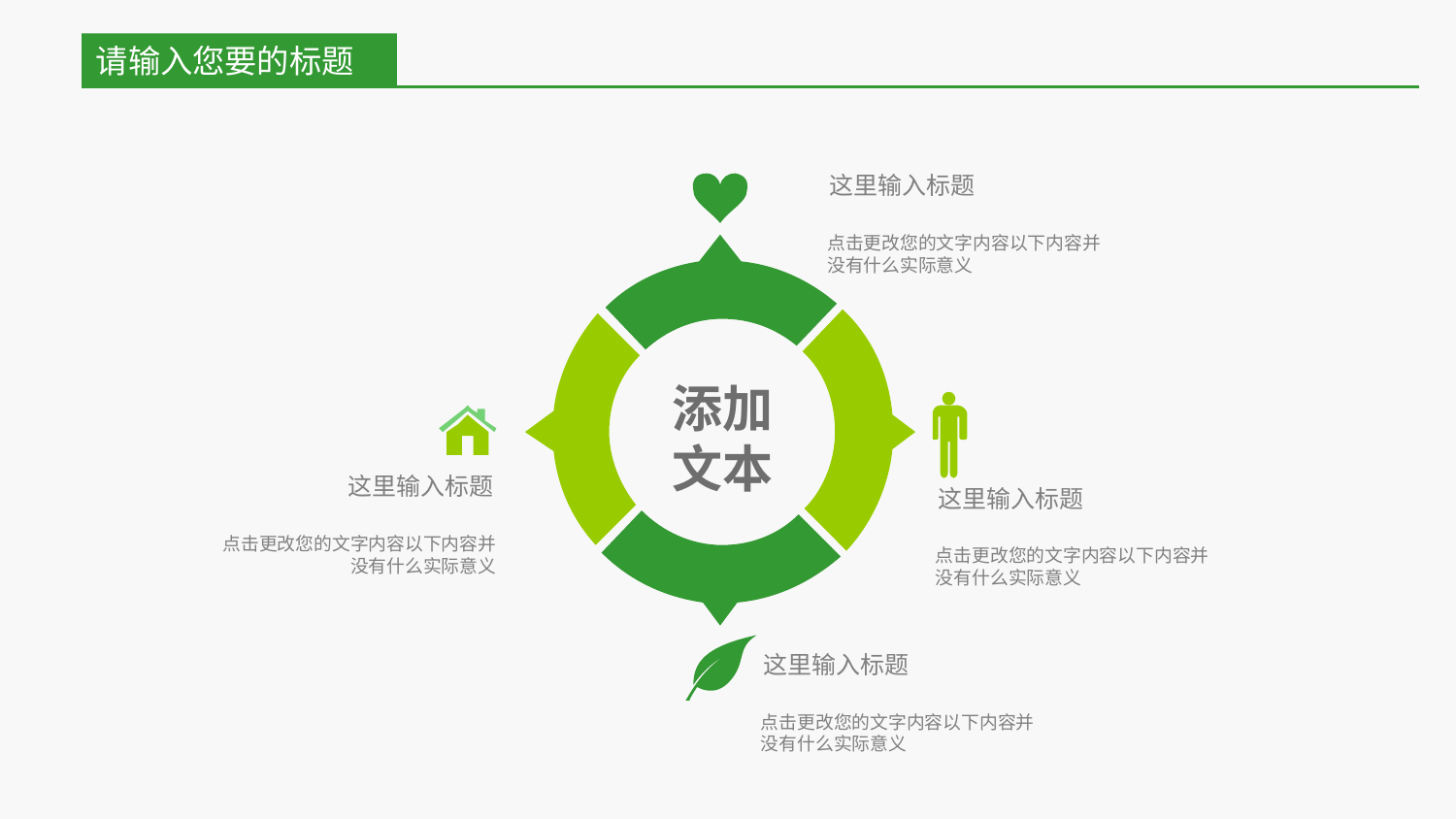

请输入您要的标题
这里输入标题

点击更改您的文字内容以下内容并没有什么实际意义

添加
文本

这里输入标题

点击更改您的文字内容以下内容并没有什么实际意义
这里输入标题

点击更改您的文字内容以下内容并没有什么实际意义

这里输入标题

点击更改您的文字内容以下内容并没有什么实际意义